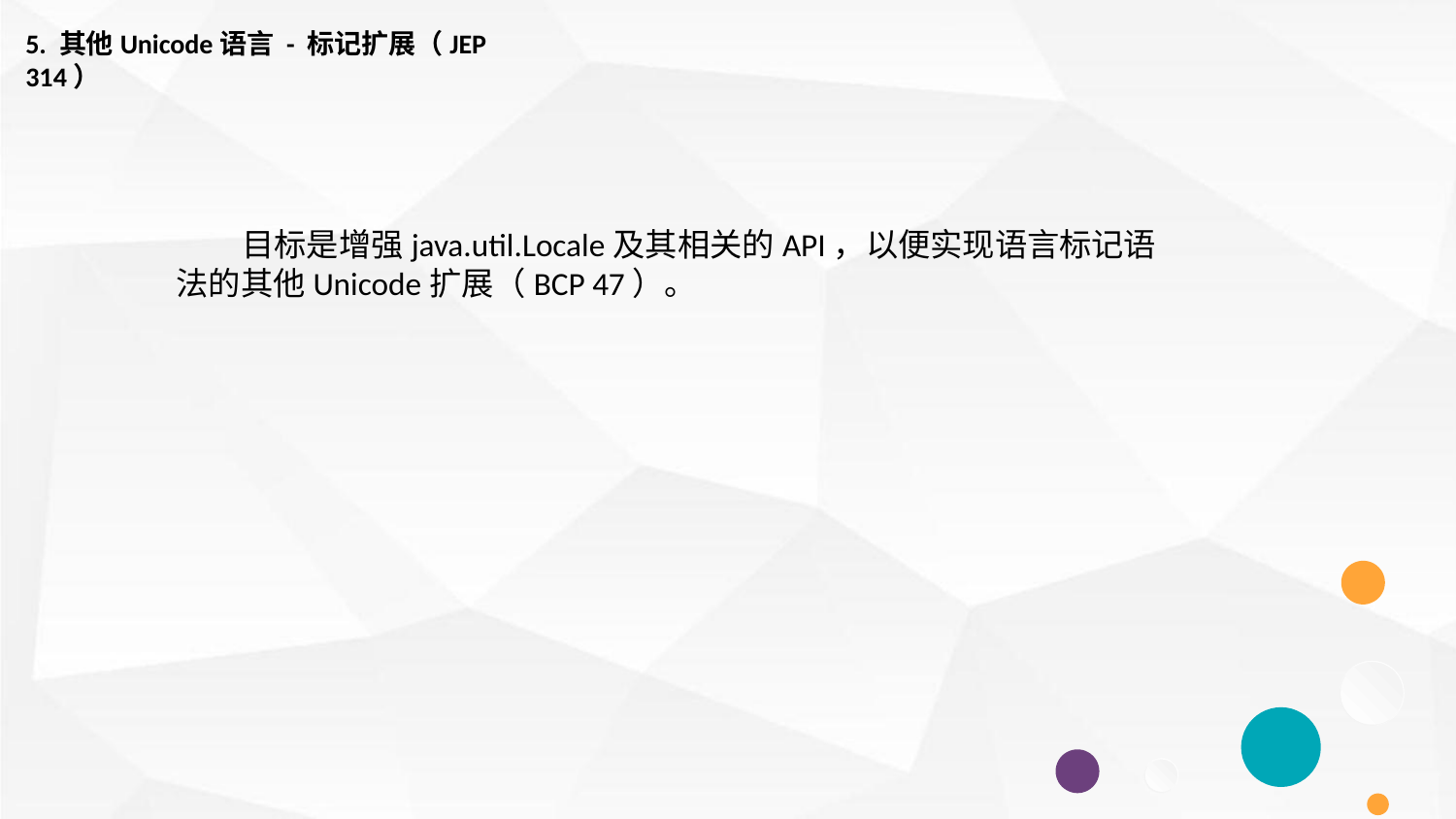

5. 其他Unicode语言 - 标记扩展（JEP 314）
        目标是增强java.util.Locale及其相关的API，以便实现语言标记语法的其他Unicode扩展（BCP 47）。